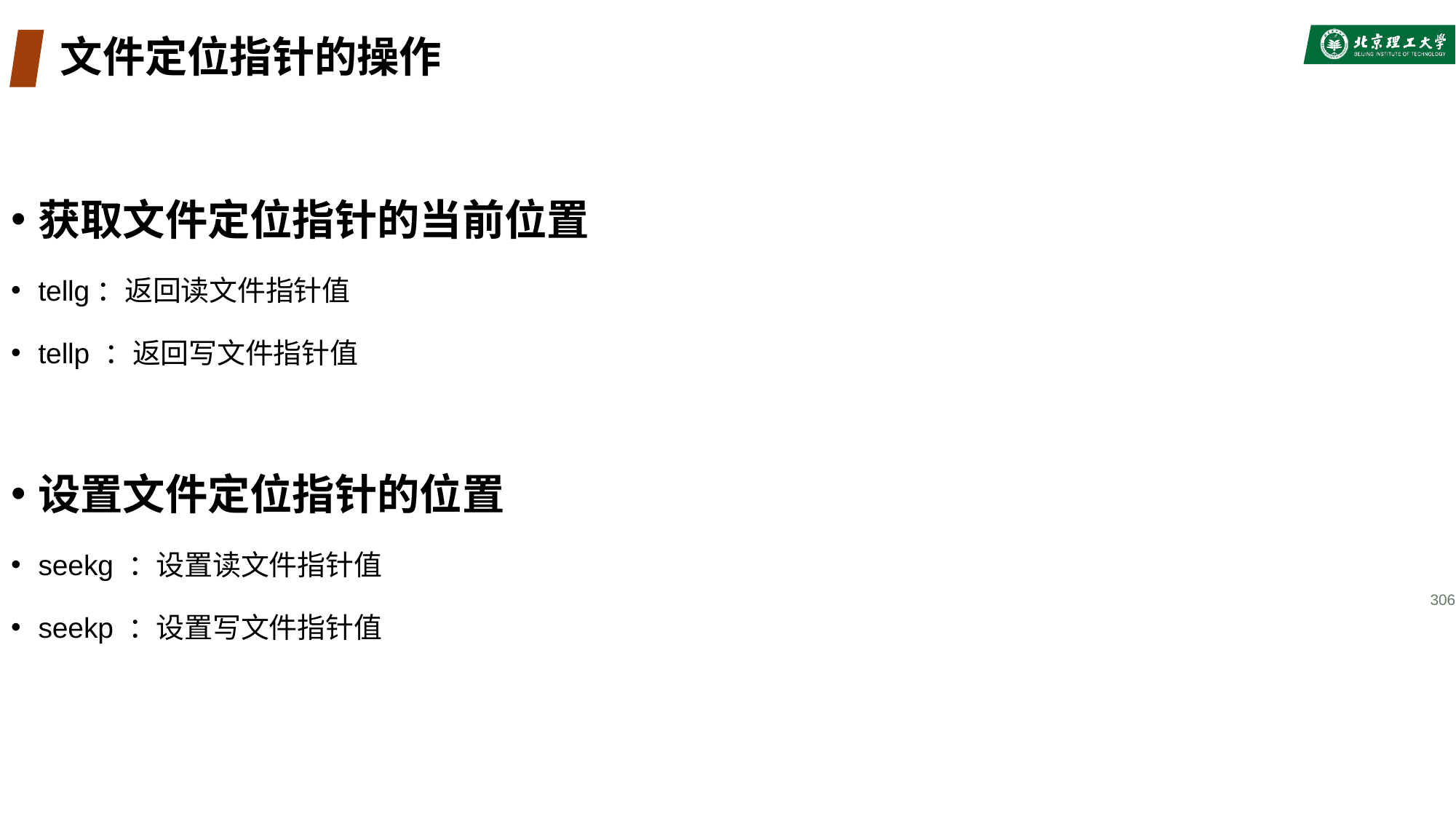

# 文件定位指针的操作
获取文件定位指针的当前位置
tellg：返回读文件指针值
tellp ：返回写文件指针值

设置文件定位指针的位置
seekg ：设置读文件指针值
seekp ：设置写文件指针值
306